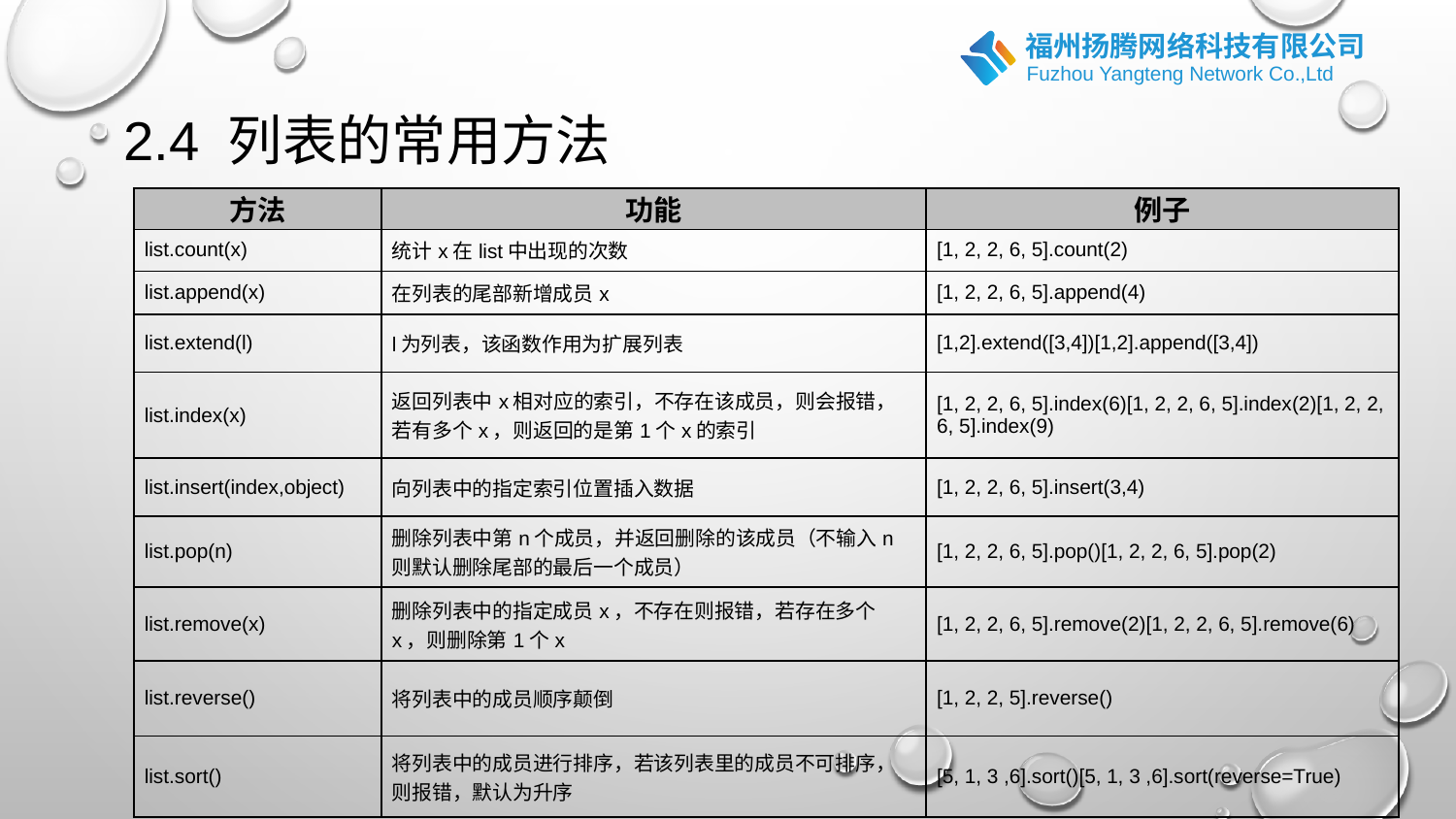

# 2.4 列表的常用方法

| 方法 | 功能 | 例子 |
| --- | --- | --- |
| list.count(x) | 统计x在list中出现的次数 | [1, 2, 2, 6, 5].count(2) |
| list.append(x) | 在列表的尾部新增成员x | [1, 2, 2, 6, 5].append(4) |
| list.extend(l) | l为列表，该函数作用为扩展列表 | [1,2].extend([3,4])[1,2].append([3,4]) |
| list.index(x) | 返回列表中x相对应的索引，不存在该成员，则会报错，若有多个x，则返回的是第1个x的索引 | [1, 2, 2, 6, 5].index(6)[1, 2, 2, 6, 5].index(2)[1, 2, 2, 6, 5].index(9) |
| list.insert(index,object) | 向列表中的指定索引位置插入数据 | [1, 2, 2, 6, 5].insert(3,4) |
| list.pop(n) | 删除列表中第n个成员，并返回删除的该成员（不输入n则默认删除尾部的最后一个成员） | [1, 2, 2, 6, 5].pop()[1, 2, 2, 6, 5].pop(2) |
| list.remove(x) | 删除列表中的指定成员x，不存在则报错，若存在多个x，则删除第1个x | [1, 2, 2, 6, 5].remove(2)[1, 2, 2, 6, 5].remove(6) |
| list.reverse() | 将列表中的成员顺序颠倒 | [1, 2, 2, 5].reverse() |
| list.sort() | 将列表中的成员进行排序，若该列表里的成员不可排序，则报错，默认为升序 | [5, 1, 3 ,6].sort()[5, 1, 3 ,6].sort(reverse=True) |